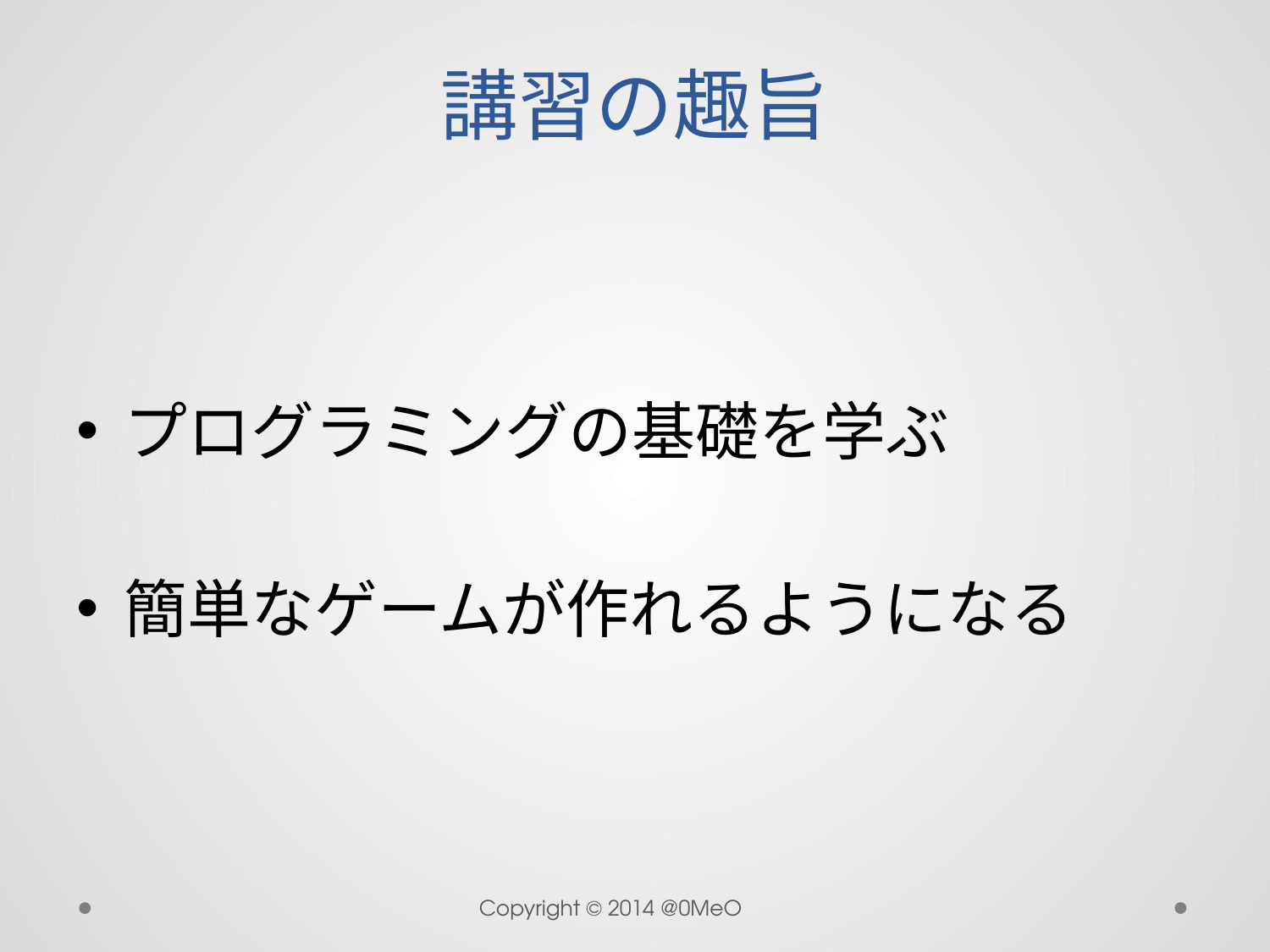

# 講習の趣旨
プログラミングの基礎を学ぶ

簡単なゲームが作れるようになる